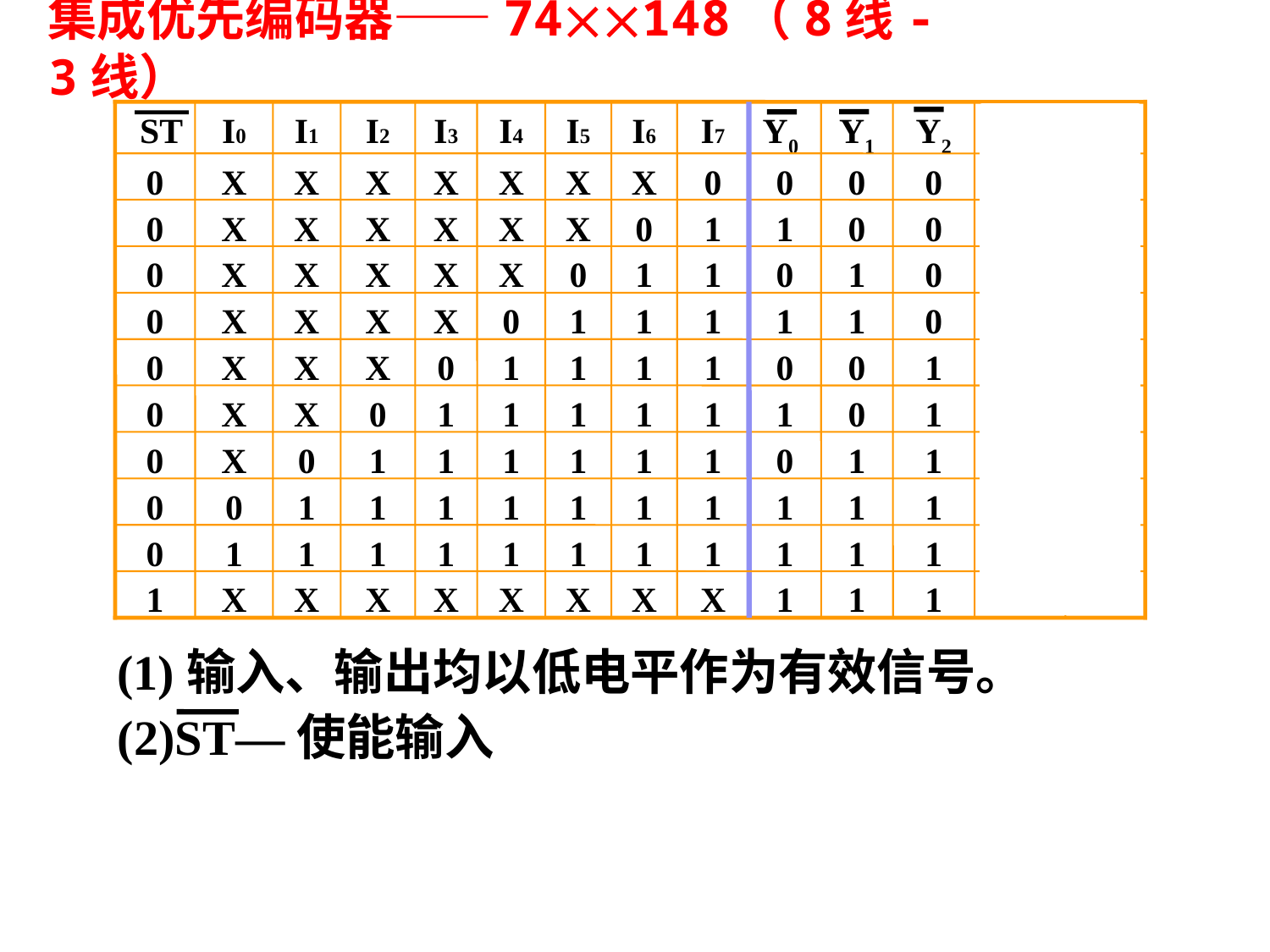

# 集成优先编码器——74××148（8线-3线）

I0

I1

I2

I3

I4

I5

I6

I7

Y0

Y1

Y2

YEX

ST
YS

0

X
X
X
X
X
X
X
0
0
0
0
0
1
0

X
X
X
X
X
X
0
1
1
0
0
0
1
0

X
X
X
X
X
0
1
1
0
1
0
0
1
0

X
X
X
X
0
1
1
1
1
1
0
0
1
0

X
X
X
0
1
1
1
1
0
0
1
0
1
0

X
X
0
1
1
1
1
1
1
0
1
0
1
0

X
0
1
1
1
1
1
1
0
1
1
0
1
0

0
1
1
1
1
1
1
1
1
1
1
0
1
0

1
1
1
1
1
1
1
1
1
1
1
1
0
1

X
X
X
X
X
X
X
X
1
1
1
1
1

(1)输入、输出均以低电平作为有效信号。
(2)ST—使能输入